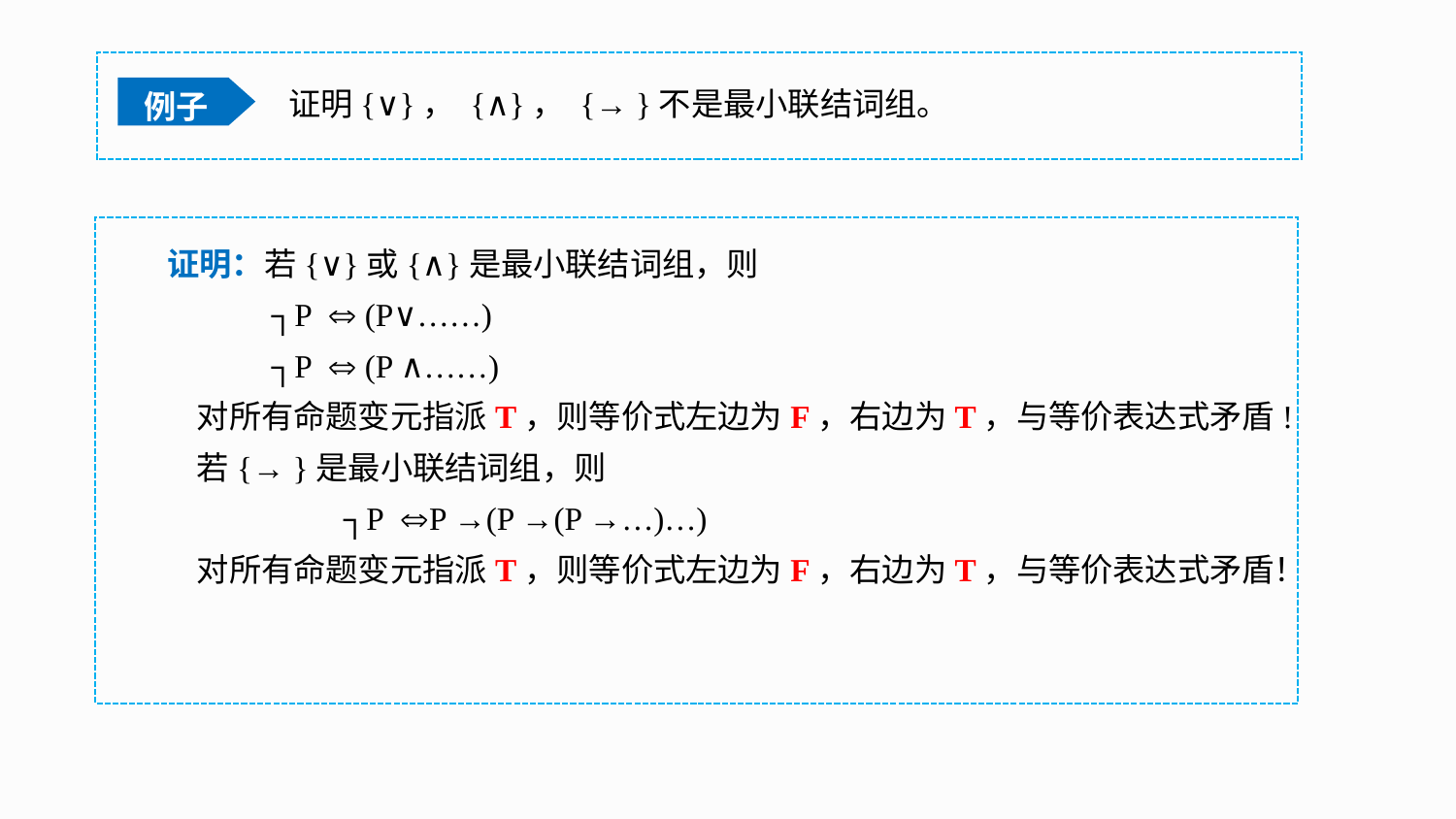

例子
证明{∨}， {∧}， {→ }不是最小联结词组。

证明：若{∨}或{∧}是最小联结词组，则
             ┐P  ⇔ (P∨……)
             ┐P  ⇔ (P ∧……)
   对所有命题变元指派T，则等价式左边为F，右边为T，与等价表达式矛盾!
   若{→ }是最小联结词组，则
                      ┐P  ⇔P →(P →(P →…)…)
   对所有命题变元指派T，则等价式左边为F，右边为T，与等价表达式矛盾！